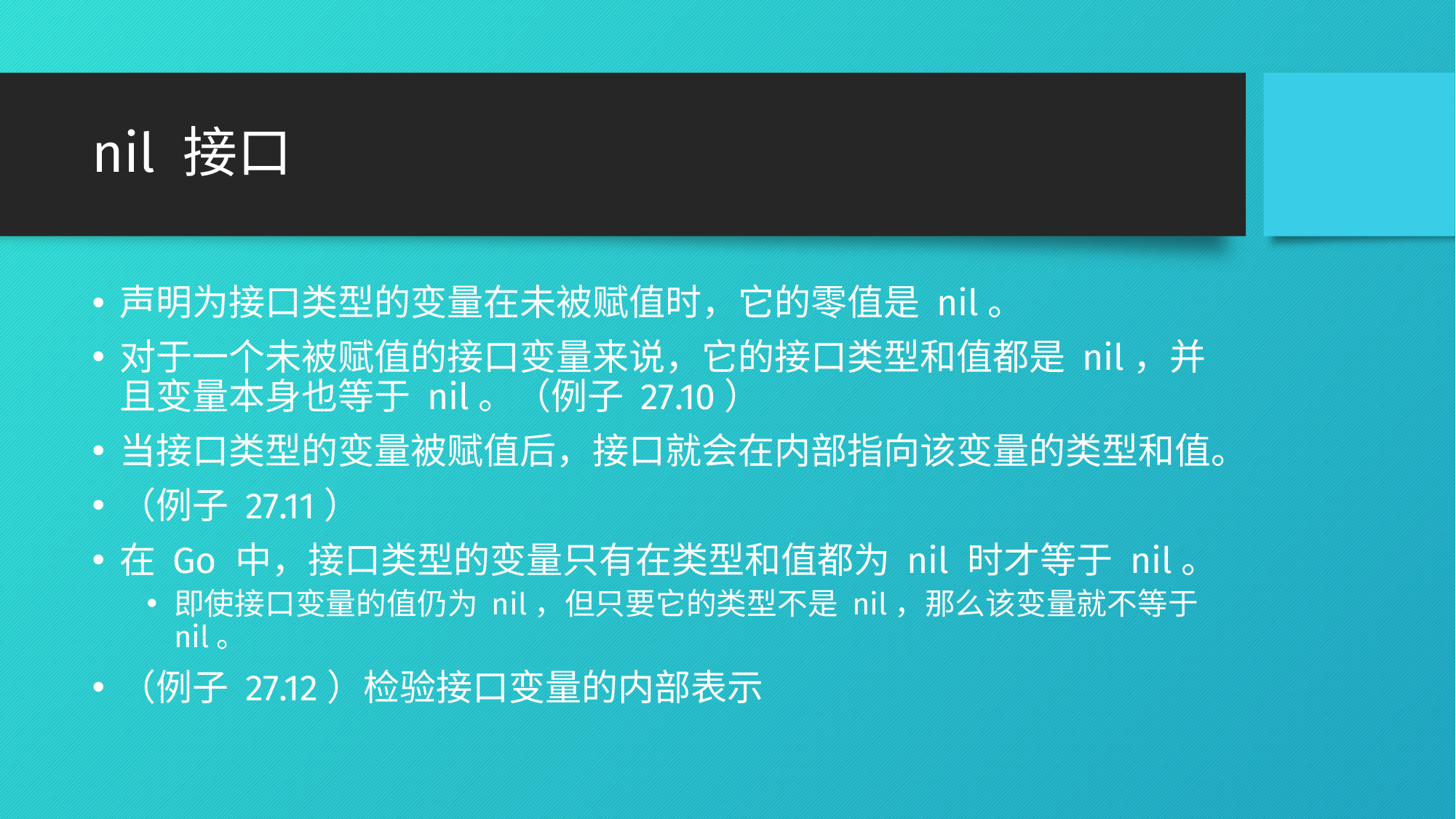

# nil 接口
声明为接口类型的变量在未被赋值时，它的零值是 nil。
对于一个未被赋值的接口变量来说，它的接口类型和值都是 nil，并且变量本身也等于 nil。（例子 27.10）
当接口类型的变量被赋值后，接口就会在内部指向该变量的类型和值。
（例子 27.11）
在 Go 中，接口类型的变量只有在类型和值都为 nil 时才等于 nil。
即使接口变量的值仍为 nil，但只要它的类型不是 nil，那么该变量就不等于 nil。
（例子 27.12）检验接口变量的内部表示